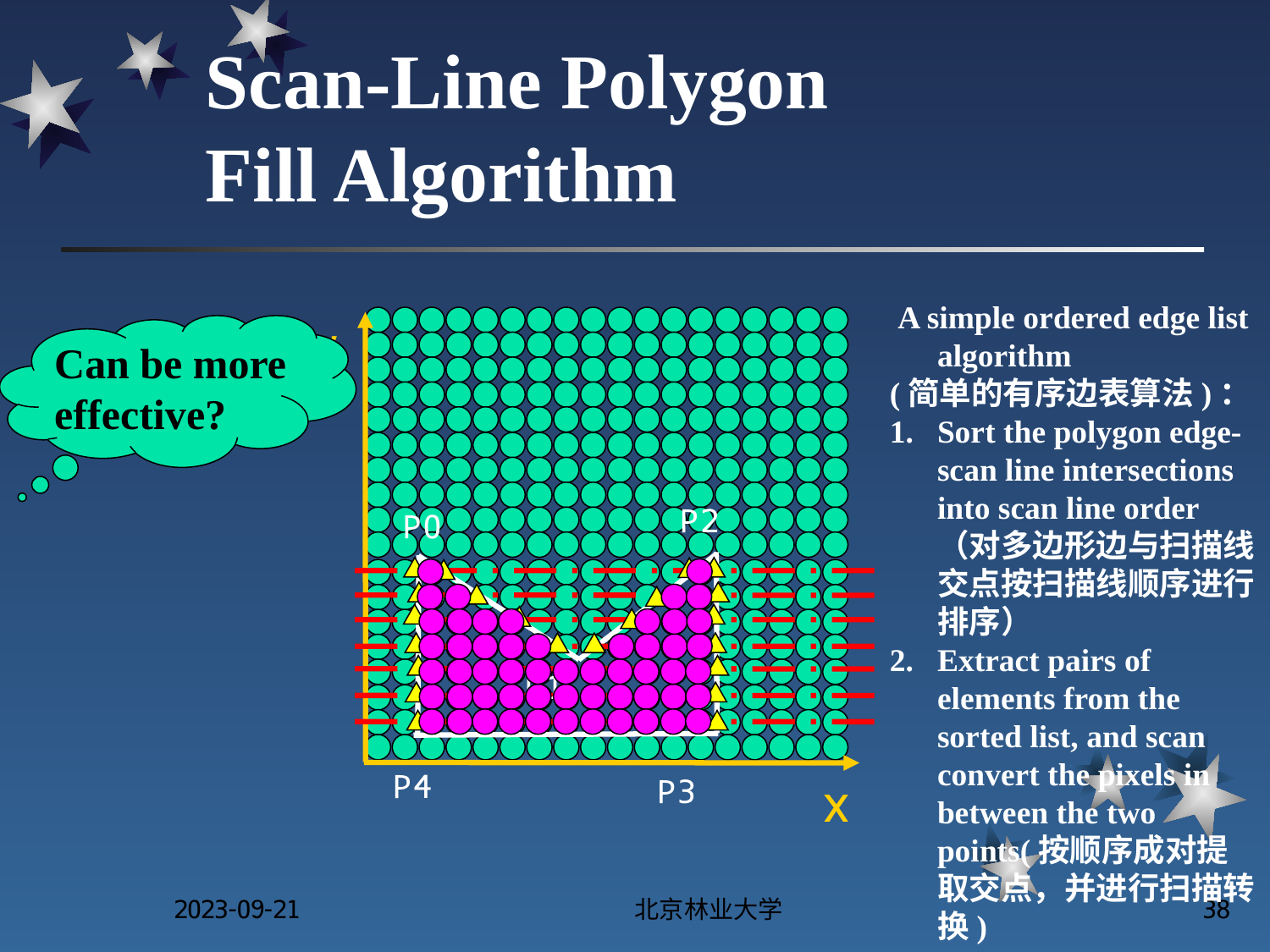

# Scan-Line Polygon Fill Algorithm
 A simple ordered edge list algorithm
(简单的有序边表算法)：
Sort the polygon edge-scan line intersections into scan line order（对多边形边与扫描线交点按扫描线顺序进行排序）
Extract pairs of elements from the sorted list, and scan convert the pixels in between the two points(按顺序成对提取交点，并进行扫描转换)

y

x

Can be more effective?
P2
P0

P1

P4
P3
2023-09-21
北京林业大学
38